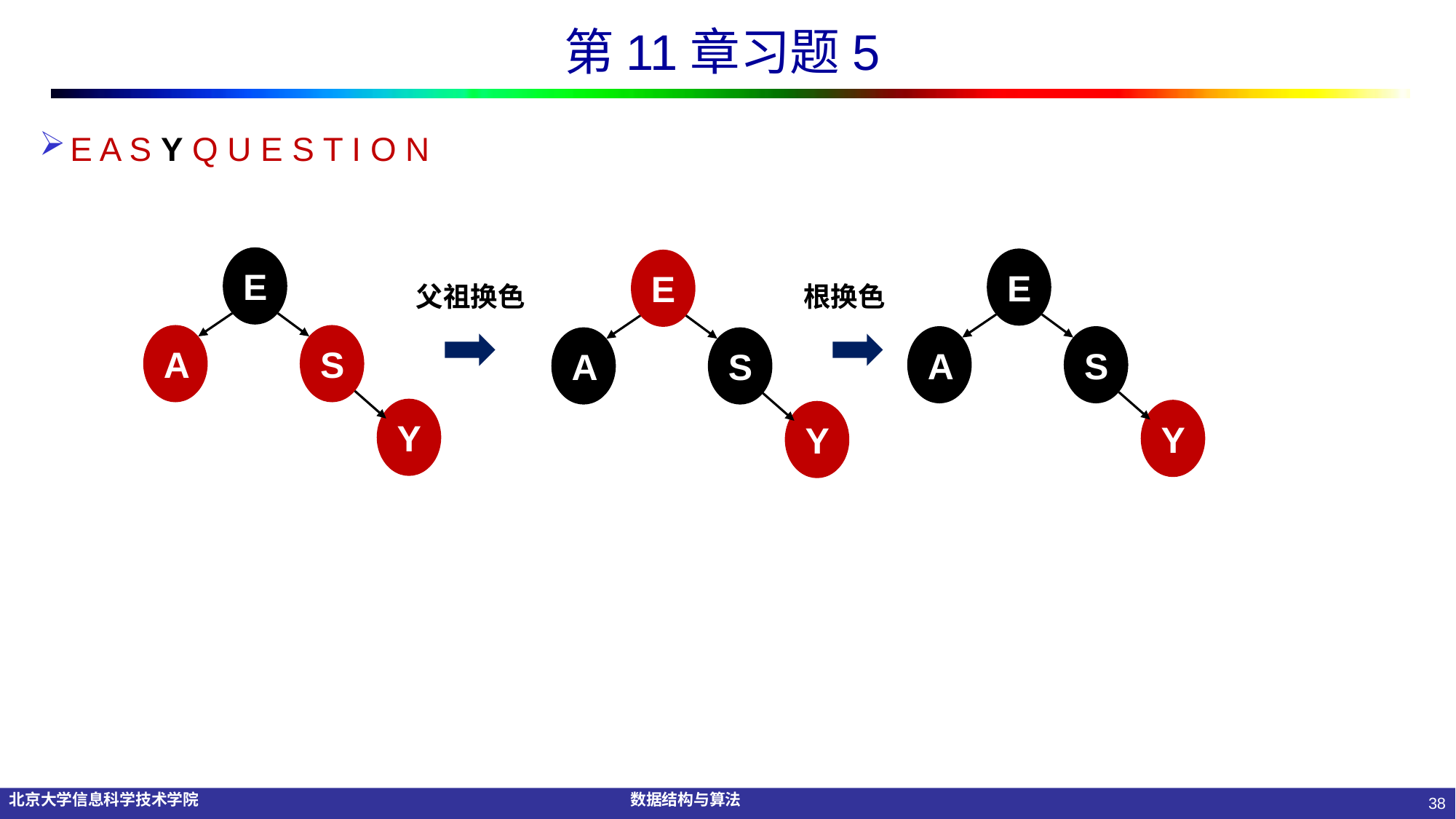

# 第11章习题5
E A S Y Q U E S T I O N
E
E
E
父祖换色
根换色
A
S
A
S

A
S

Y
Y
Y
38